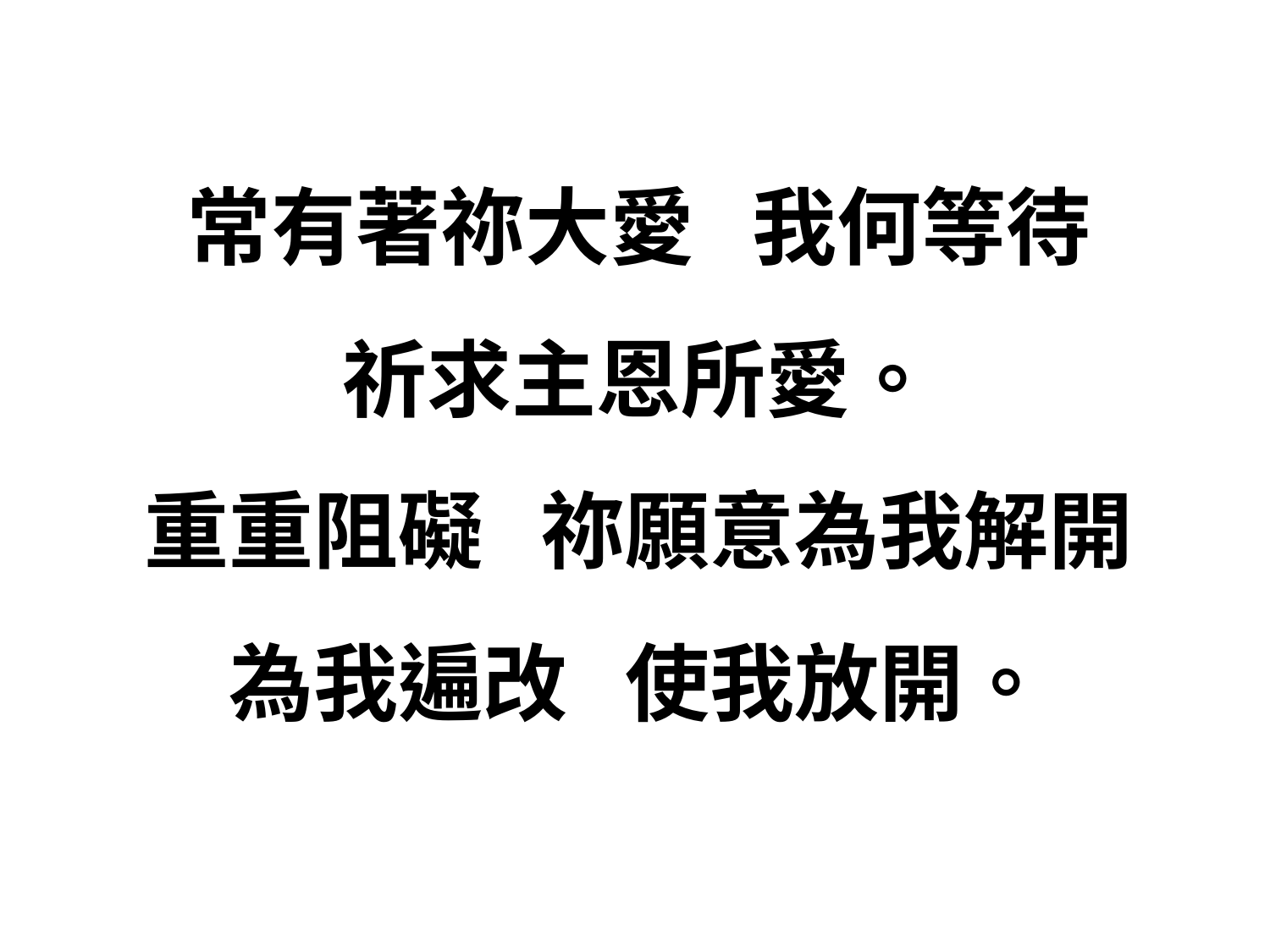

# 常有著祢大愛   我何等待 祈求主恩所愛。 重重阻礙   祢願意為我解開 為我遍改   使我放開。